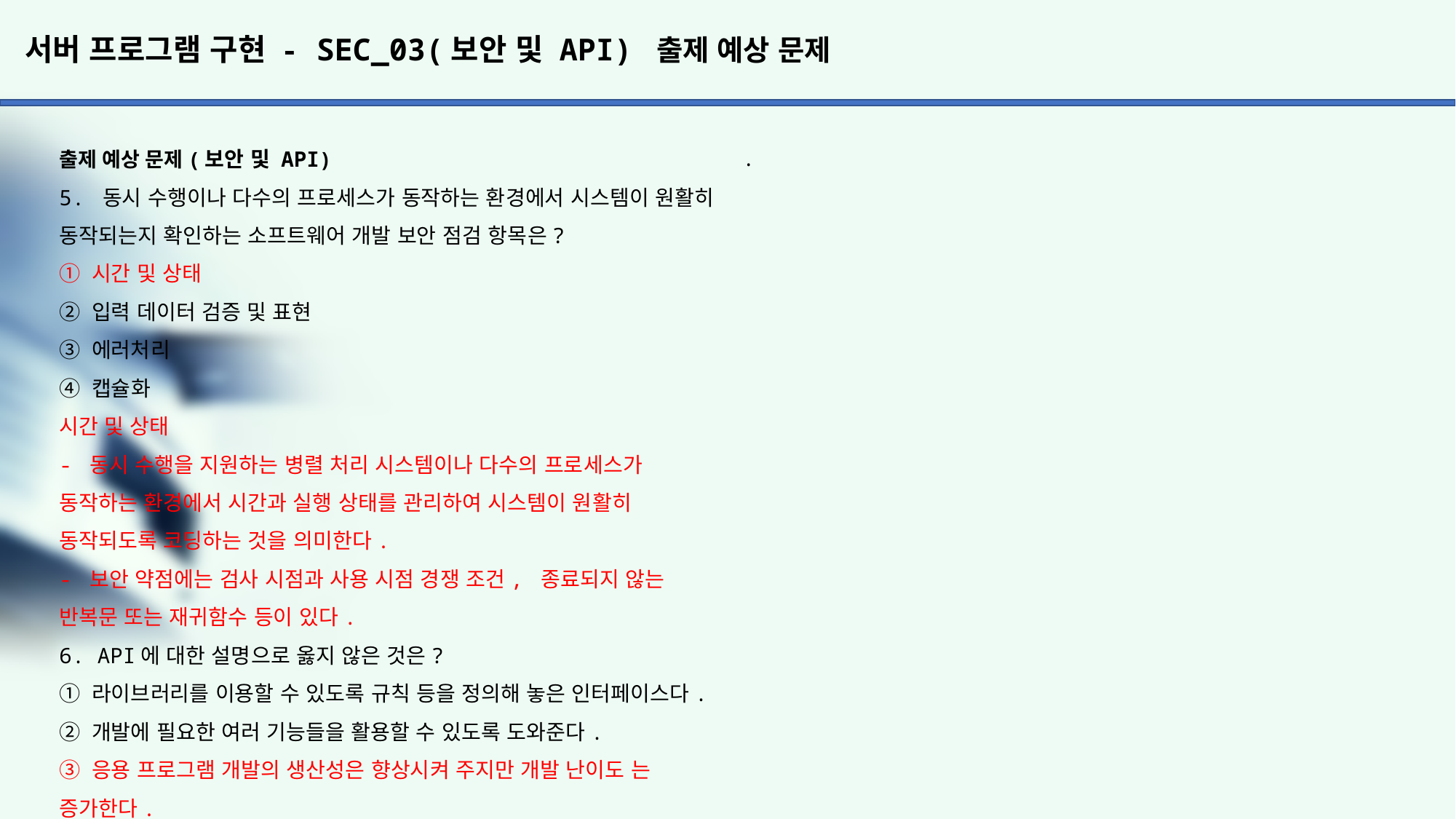

# 서버 프로그램 구현 - SEC_03(보안 및 API) 출제 예상 문제
.
출제 예상 문제(보안 및 API)
5. 동시 수행이나 다수의 프로세스가 동작하는 환경에서 시스템이 원활히 동작되는지 확인하는 소프트웨어 개발 보안 점검 항목은?
① 시간 및 상태
② 입력 데이터 검증 및 표현
③ 에러처리
④ 캡슐화
시간 및 상태
- 동시 수행을 지원하는 병렬 처리 시스템이나 다수의 프로세스가 동작하는 환경에서 시간과 실행 상태를 관리하여 시스템이 원활히 동작되도록 코딩하는 것을 의미한다.
- 보안 약점에는 검사 시점과 사용 시점 경쟁 조건, 종료되지 않는 반복문 또는 재귀함수 등이 있다.
6. API에 대한 설명으로 옳지 않은 것은?
① 라이브러리를 이용할 수 있도록 규칙 등을 정의해 놓은 인터페이스다.
② 개발에 필요한 여러 기능들을 활용할 수 있도록 도와준다.
③ 응용 프로그램 개발의 생산성은 향상시켜 주지만 개발 난이도 는 증가한다.
④ Windows에서 창이나 파일에 접근하기 위해서는 Windows API를 사용해야 한다.
API는 OS나 라이브러리 등에 있는 기능을 사용할 수 있게 해주는 기능으로, 직접 기능을 구현하는 것에 비해 생산성 향상은 물론 개발 난이도도 하락한다.